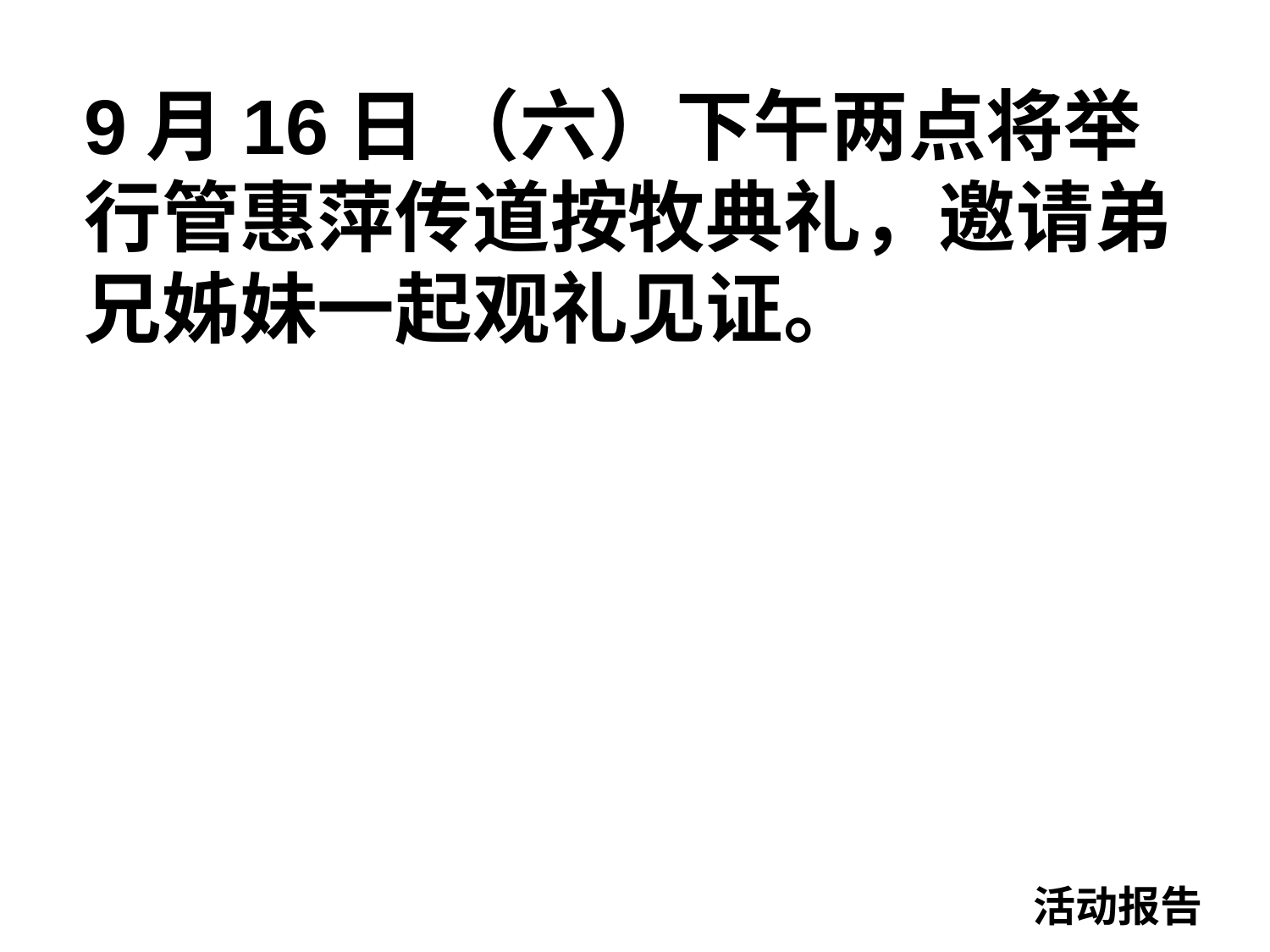

9月16日 （六）下午两点将举行管惠萍传道按牧典礼，邀请弟兄姊妹一起观礼见证。
活动报告